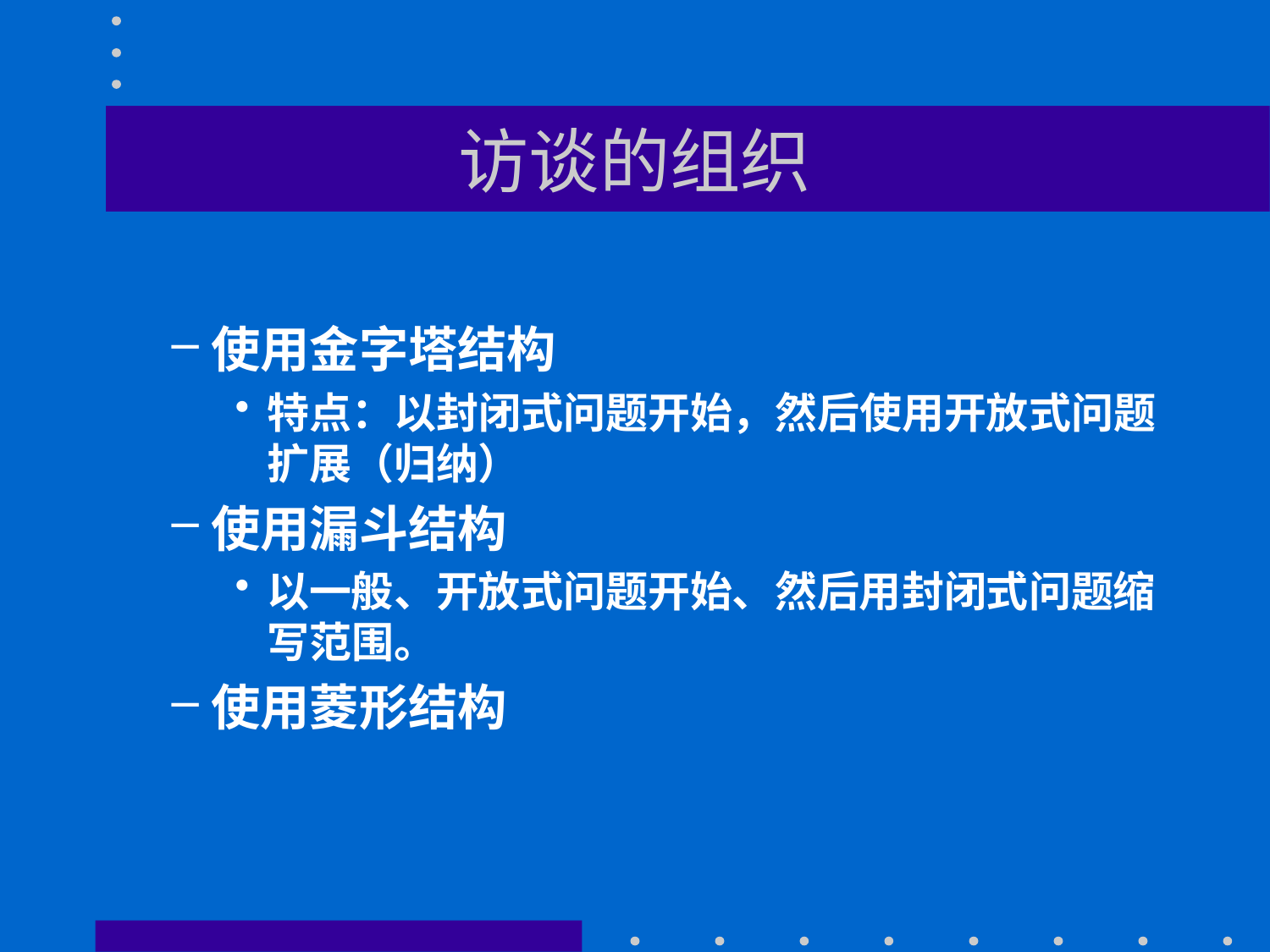

# 访谈的组织

使用金字塔结构
特点：以封闭式问题开始，然后使用开放式问题扩展（归纳）
使用漏斗结构
以一般、开放式问题开始、然后用封闭式问题缩写范围。
使用菱形结构